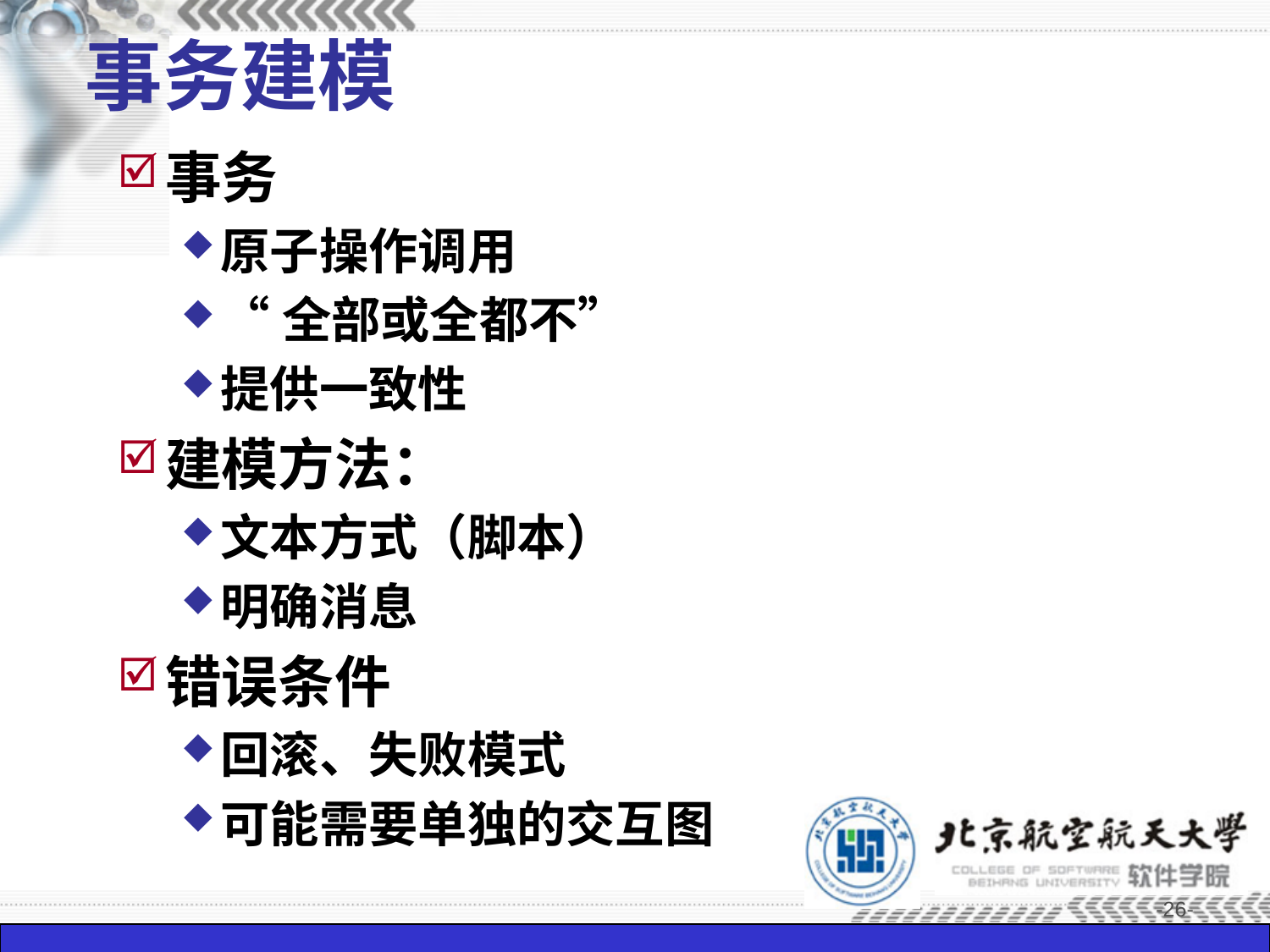

# 事务建模
事务
原子操作调用
“全部或全都不”
提供一致性
建模方法：
文本方式（脚本）
明确消息
错误条件
回滚、失败模式
可能需要单独的交互图
-26-